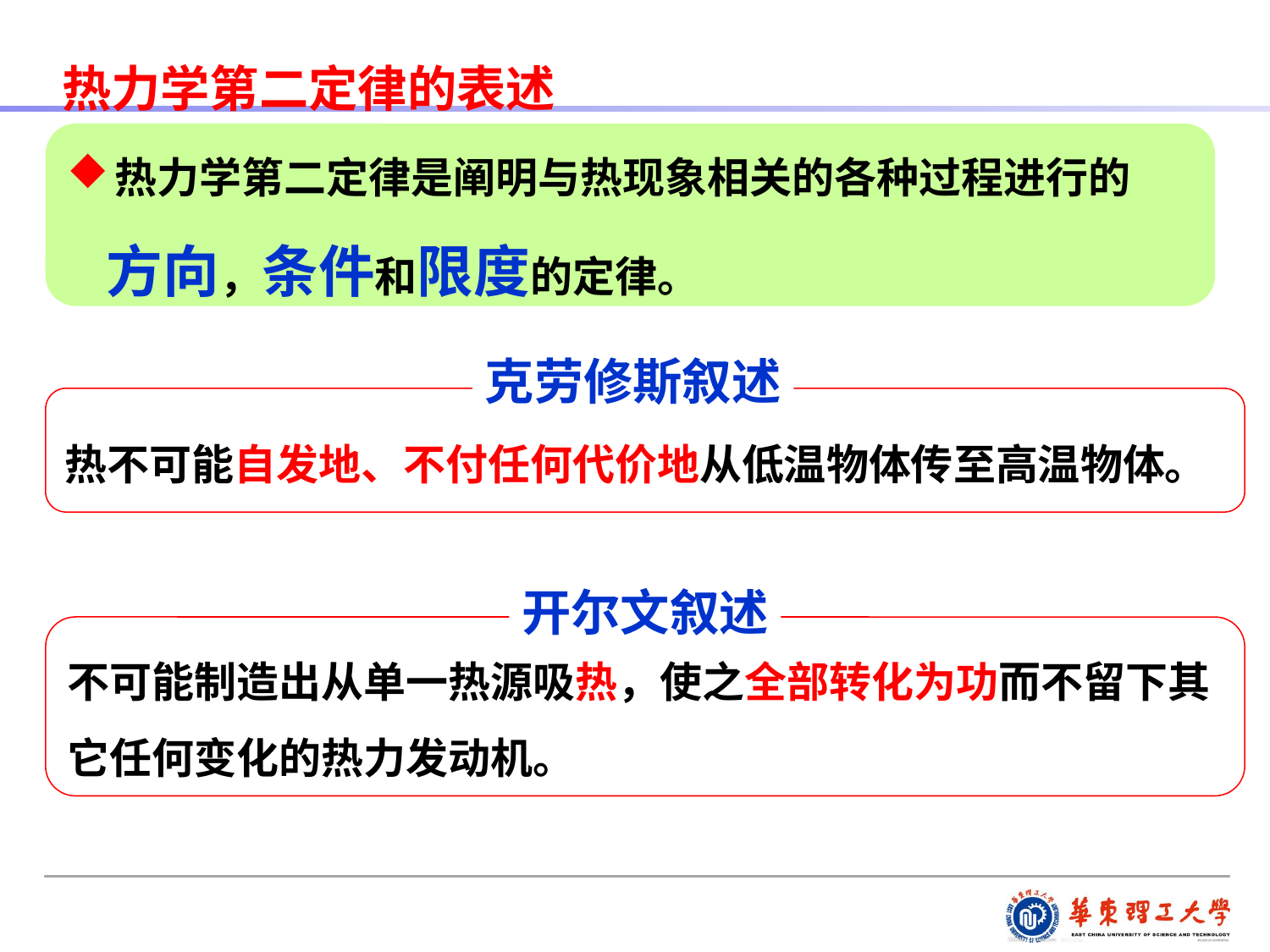

热力学第二定律的表述
热力学第二定律是阐明与热现象相关的各种过程进行的
  方向，条件和限度的定律。
克劳修斯叙述
热不可能自发地、不付任何代价地从低温物体传至高温物体。
开尔文叙述
不可能制造出从单一热源吸热，使之全部转化为功而不留下其它任何变化的热力发动机。